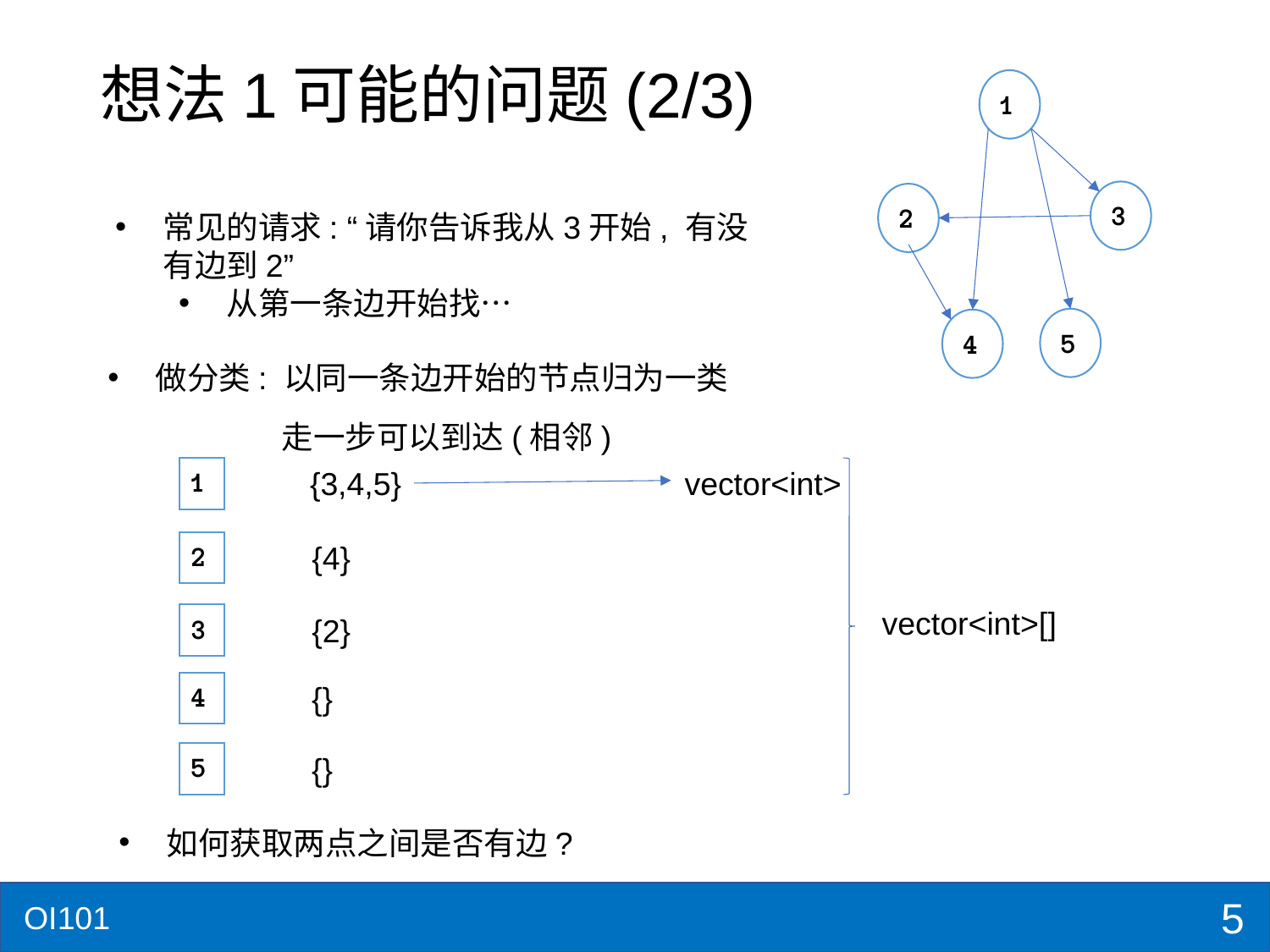

# 想法1可能的问题(2/3)
1
3
2
常见的请求: “请你告诉我从3开始, 有没有边到2”
从第一条边开始找…
5
4
做分类: 以同一条边开始的节点归为一类
走一步可以到达(相邻)
1

{3,4,5}
vector<int>
2
{4}
vector<int>[]
3
{2}
4
{}
5
{}
如何获取两点之间是否有边?
5